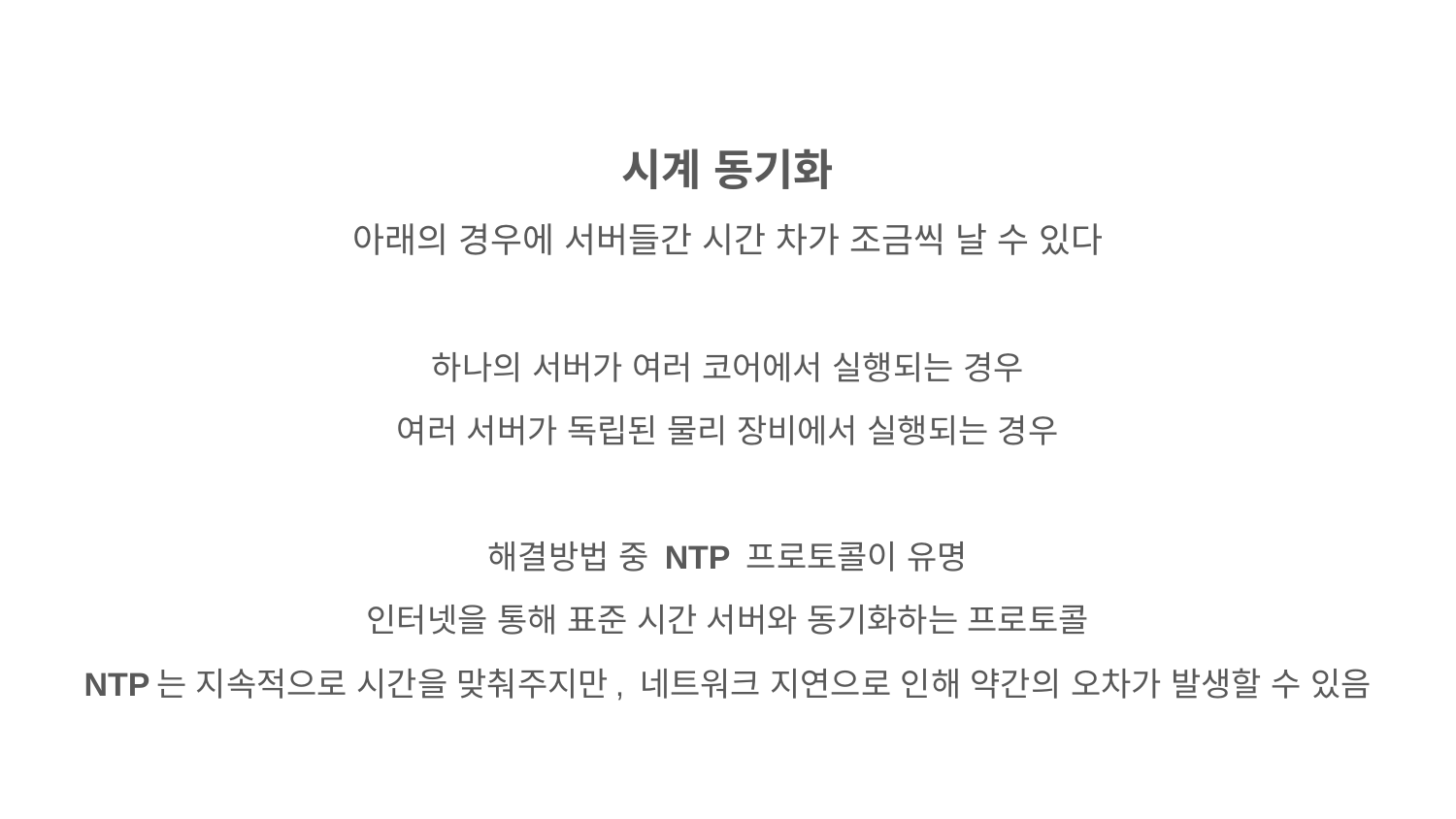

시계 동기화
아래의 경우에 서버들간 시간 차가 조금씩 날 수 있다

하나의 서버가 여러 코어에서 실행되는 경우
여러 서버가 독립된 물리 장비에서 실행되는 경우

해결방법 중 NTP 프로토콜이 유명
인터넷을 통해 표준 시간 서버와 동기화하는 프로토콜
NTP는 지속적으로 시간을 맞춰주지만, 네트워크 지연으로 인해 약간의 오차가 발생할 수 있음